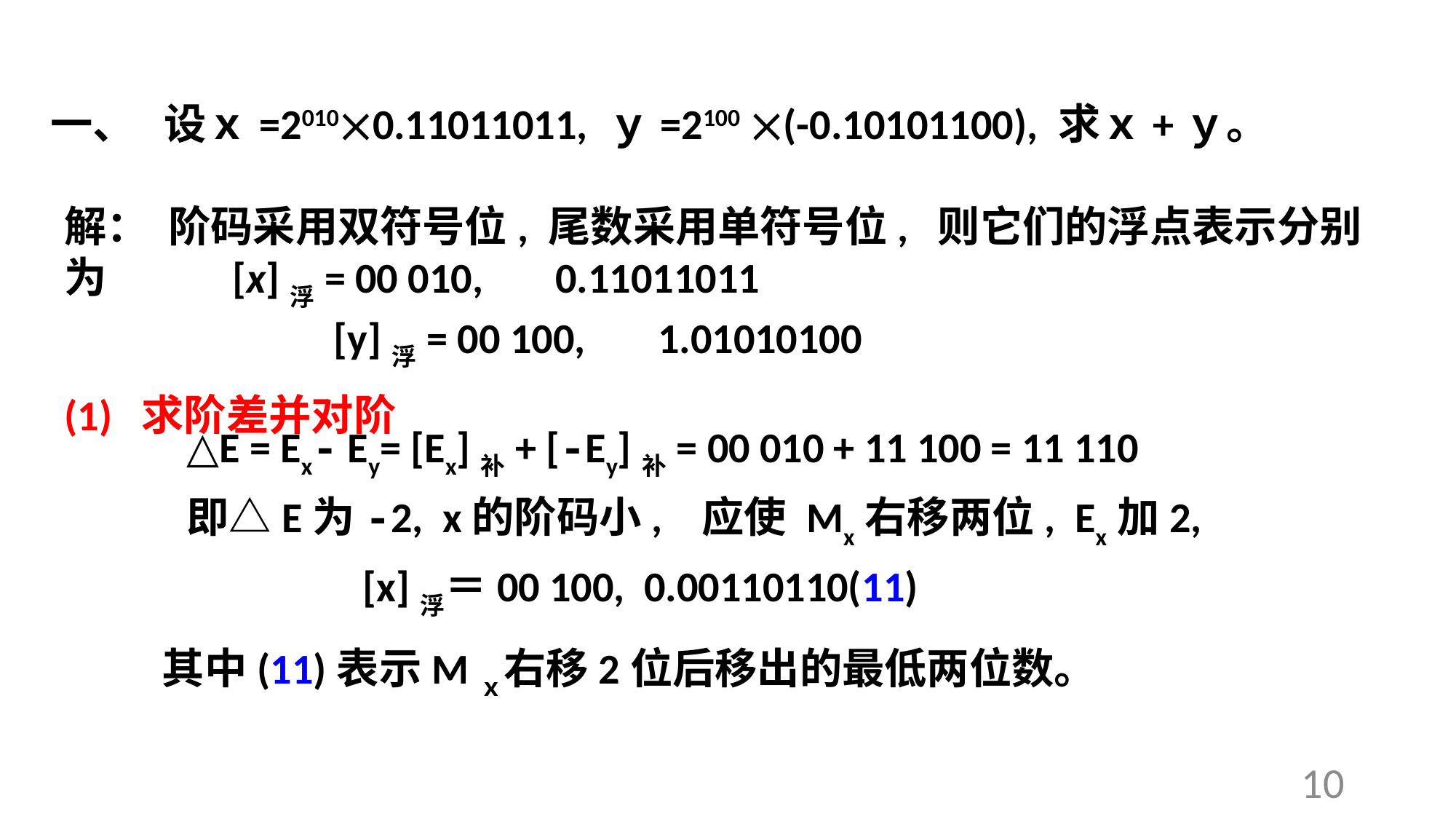

一、   设ｘ=2010×0.11011011, ｙ=2100 ×(-0.10101100), 求ｘ+ｙ。
解：  阶码采用双符号位, 尾数采用单符号位,  则它们的浮点表示分别为            [x]浮= 00 010,　 0.11011011
                            [y]浮= 00 100,　 1.01010100
(1)  求阶差并对阶
△E = Ex- Ey= [Ex]补+ [-Ey]补= 00 010 + 11 100 = 11 110
即△E为-2,  x的阶码小,   应使 Mx右移两位,  Ex加2,
[x]浮＝00 100,  0.00110110(11)
其中(11)表示Mｘ右移2位后移出的最低两位数。
10